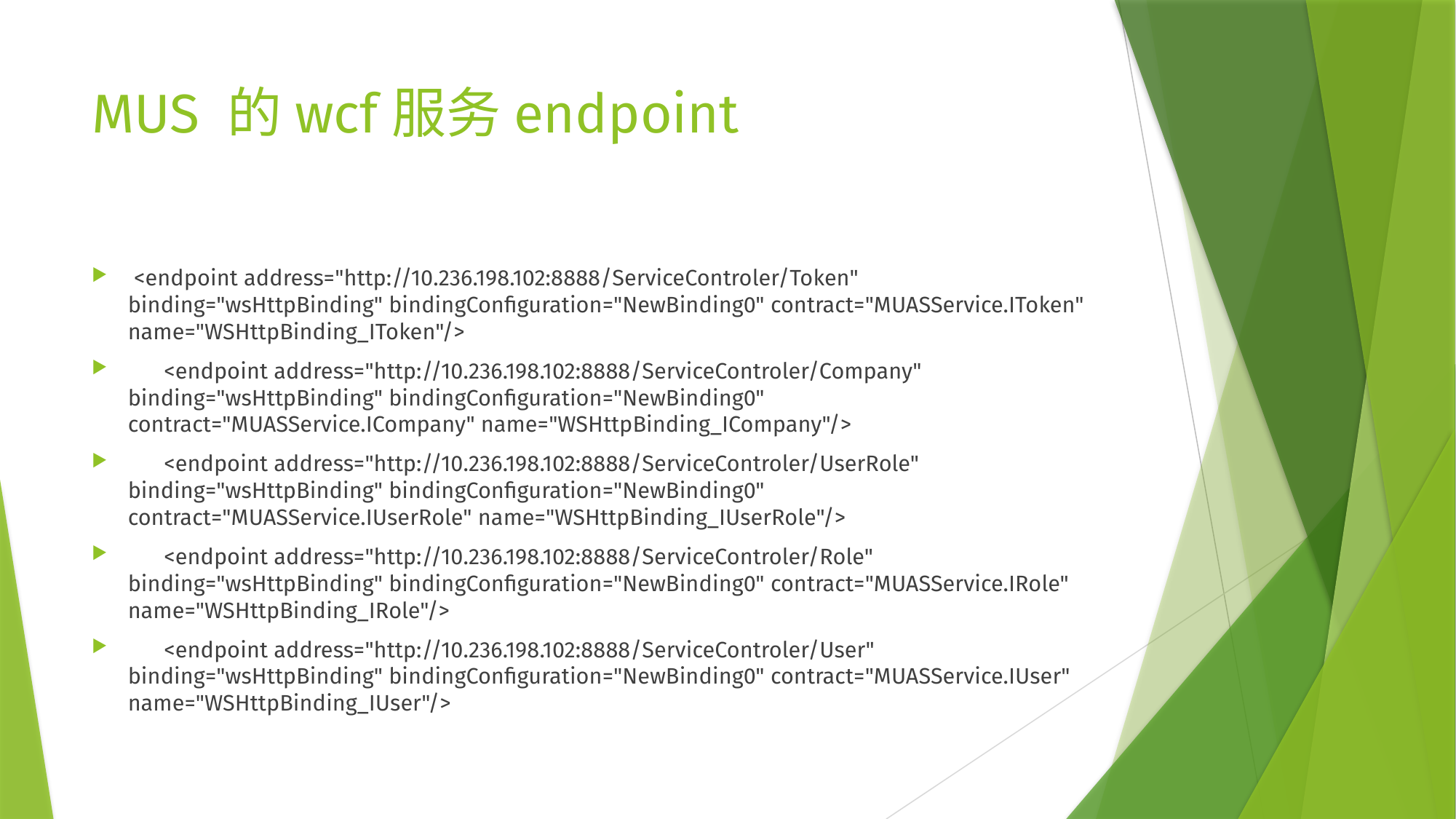

# MUS 的wcf服务endpoint
 <endpoint address="http://10.236.198.102:8888/ServiceControler/Token" binding="wsHttpBinding" bindingConfiguration="NewBinding0" contract="MUASService.IToken" name="WSHttpBinding_IToken"/>
      <endpoint address="http://10.236.198.102:8888/ServiceControler/Company" binding="wsHttpBinding" bindingConfiguration="NewBinding0" contract="MUASService.ICompany" name="WSHttpBinding_ICompany"/>
      <endpoint address="http://10.236.198.102:8888/ServiceControler/UserRole" binding="wsHttpBinding" bindingConfiguration="NewBinding0" contract="MUASService.IUserRole" name="WSHttpBinding_IUserRole"/>
      <endpoint address="http://10.236.198.102:8888/ServiceControler/Role" binding="wsHttpBinding" bindingConfiguration="NewBinding0" contract="MUASService.IRole" name="WSHttpBinding_IRole"/>
      <endpoint address="http://10.236.198.102:8888/ServiceControler/User" binding="wsHttpBinding" bindingConfiguration="NewBinding0" contract="MUASService.IUser" name="WSHttpBinding_IUser"/>